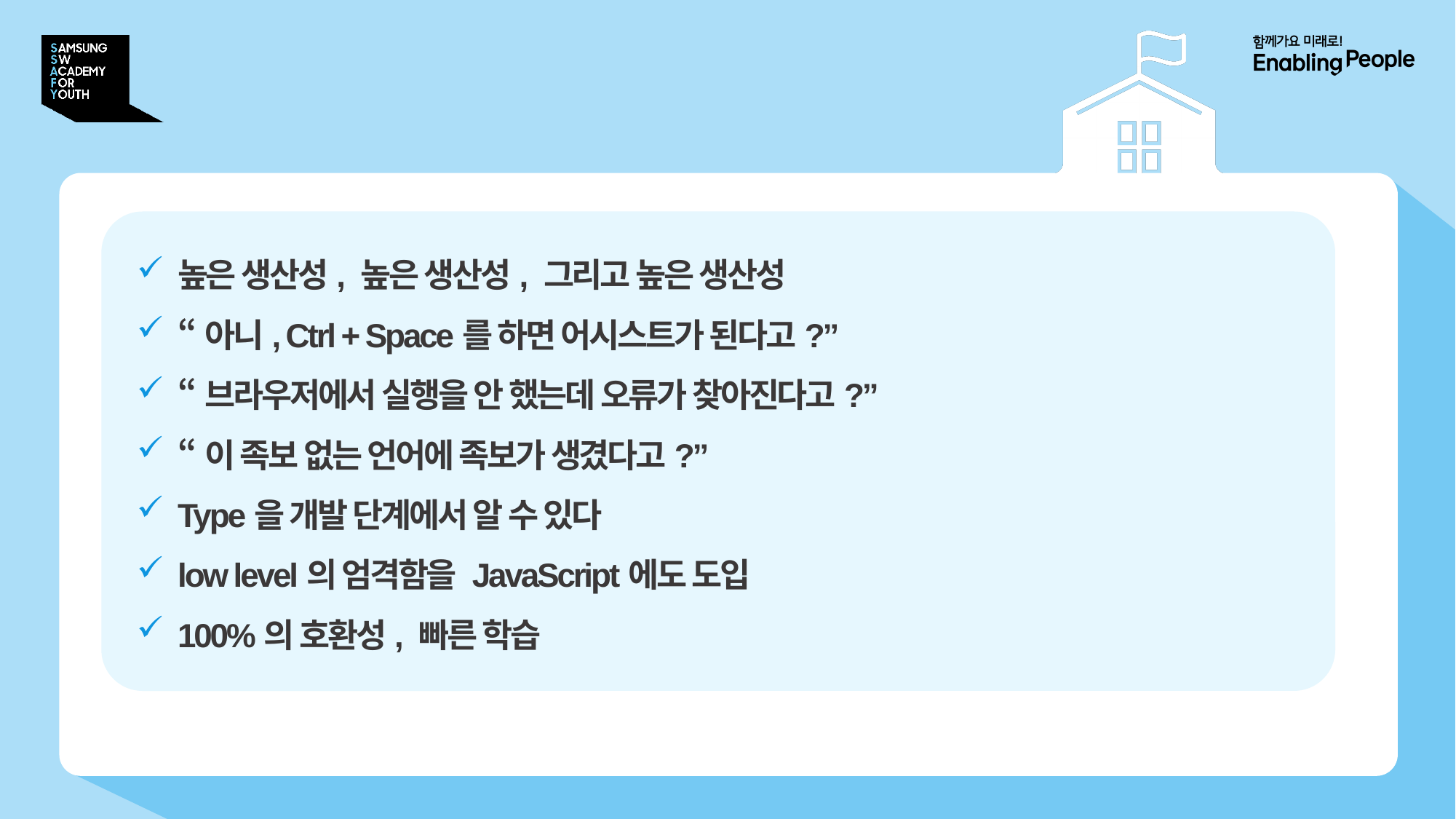

# 왜 TypeScript인가?

높은 생산성, 높은 생산성, 그리고 높은 생산성
“아니, Ctrl + Space를 하면 어시스트가 된다고?”
“브라우저에서 실행을 안 했는데 오류가 찾아진다고?”
“이 족보 없는 언어에 족보가 생겼다고?”
Type을 개발 단계에서 알 수 있다
low level의 엄격함을 JavaScript에도 도입
100%의 호환성, 빠른 학습